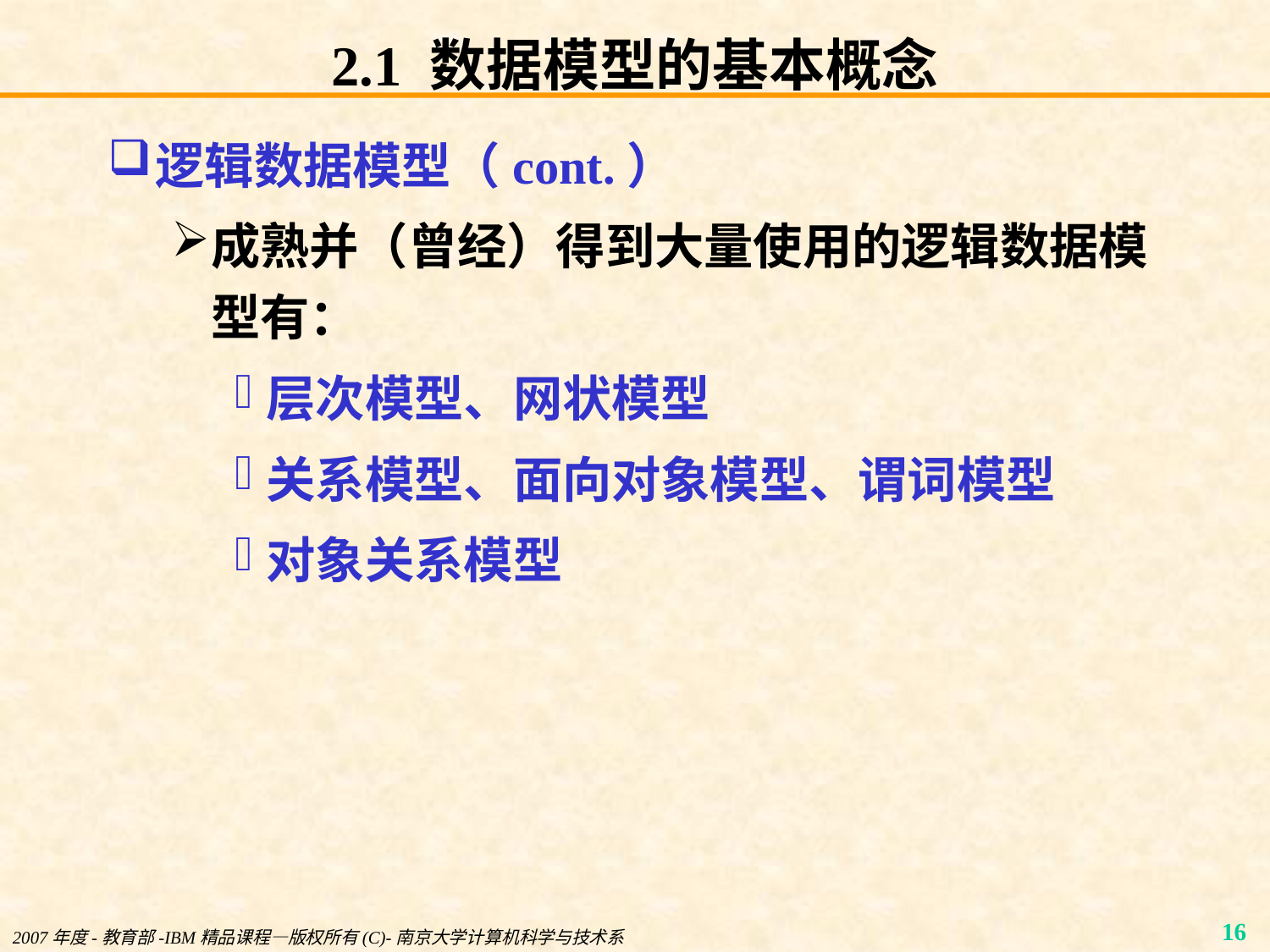

# 2.1 数据模型的基本概念
逻辑数据模型（cont.）
成熟并（曾经）得到大量使用的逻辑数据模型有：
层次模型、网状模型
关系模型、面向对象模型、谓词模型
对象关系模型
16
2007年度-教育部-IBM精品课程—版权所有(C)-南京大学计算机科学与技术系